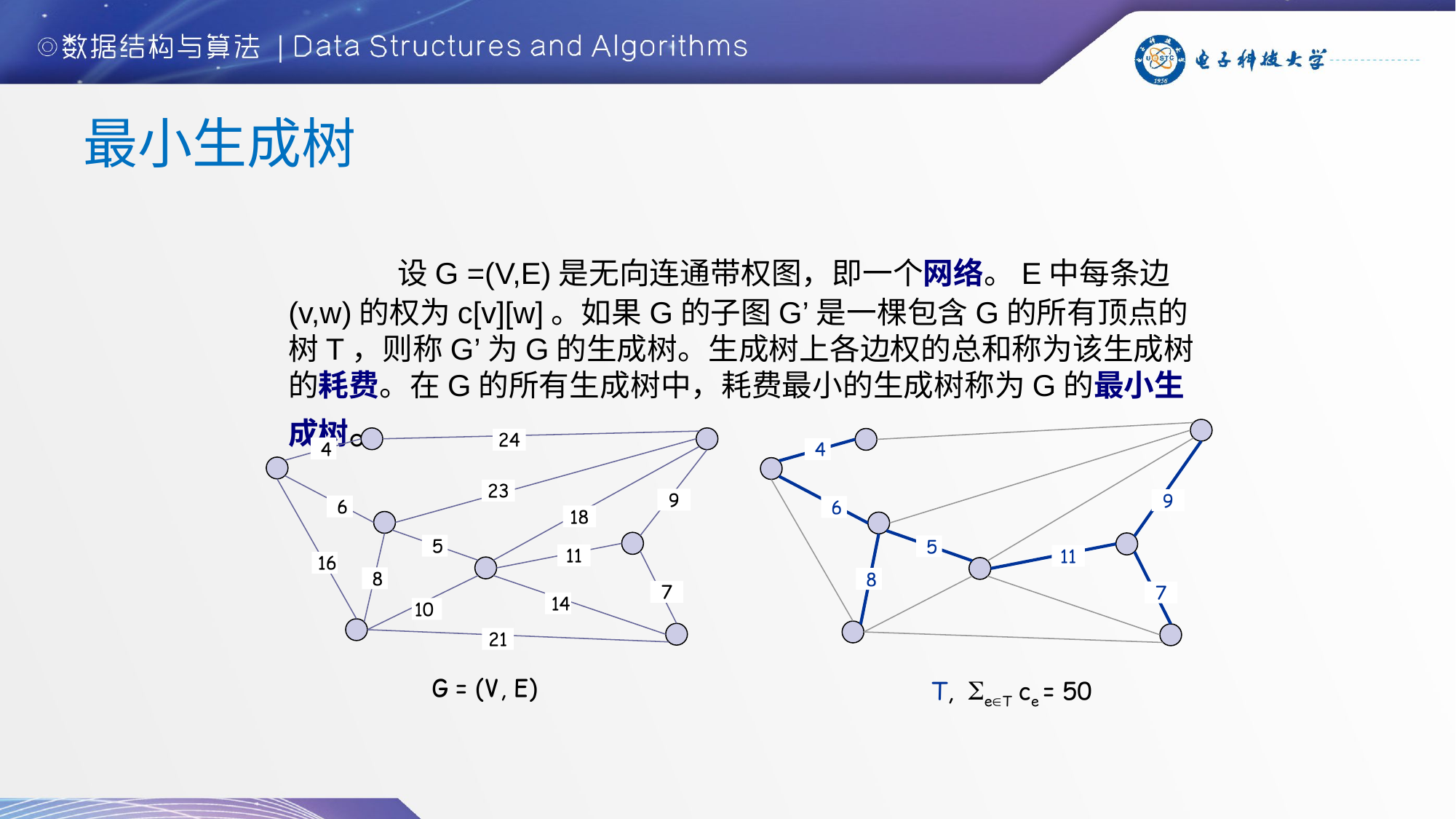

# 最小生成树
		设G =(V,E)是无向连通带权图，即一个网络。E中每条边(v,w)的权为c[v][w]。如果G的子图G’是一棵包含G的所有顶点的树T，则称G’为G的生成树。生成树上各边权的总和称为该生成树的耗费。在G的所有生成树中，耗费最小的生成树称为G的最小生成树。

24
 4
 4

23
9
9
 6
 6
18

 5
 5
11
11
 16

 8
 8
7
7
 14
10

21
G = (V, E)
T,  Σe∈T ce = 50